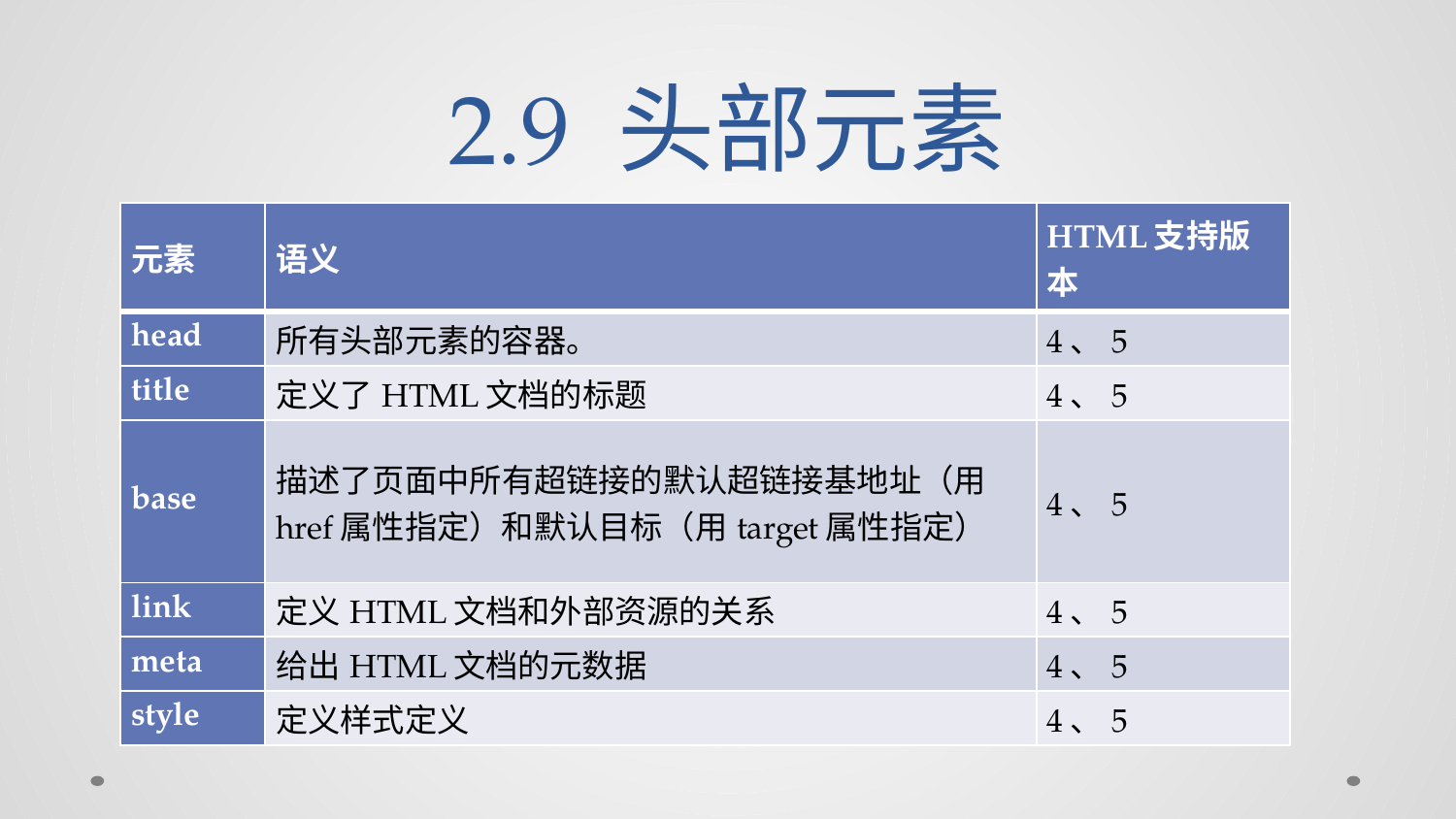

# 2.9 头部元素
| 元素 | 语义 | HTML支持版本 |
| --- | --- | --- |
| head | 所有头部元素的容器。 | 4、5 |
| title | 定义了HTML文档的标题 | 4、5 |
| base | 描述了页面中所有超链接的默认超链接基地址（用href属性指定）和默认目标（用target属性指定） | 4、5 |
| link | 定义HTML文档和外部资源的关系 | 4、5 |
| meta | 给出HTML文档的元数据 | 4、5 |
| style | 定义样式定义 | 4、5 |